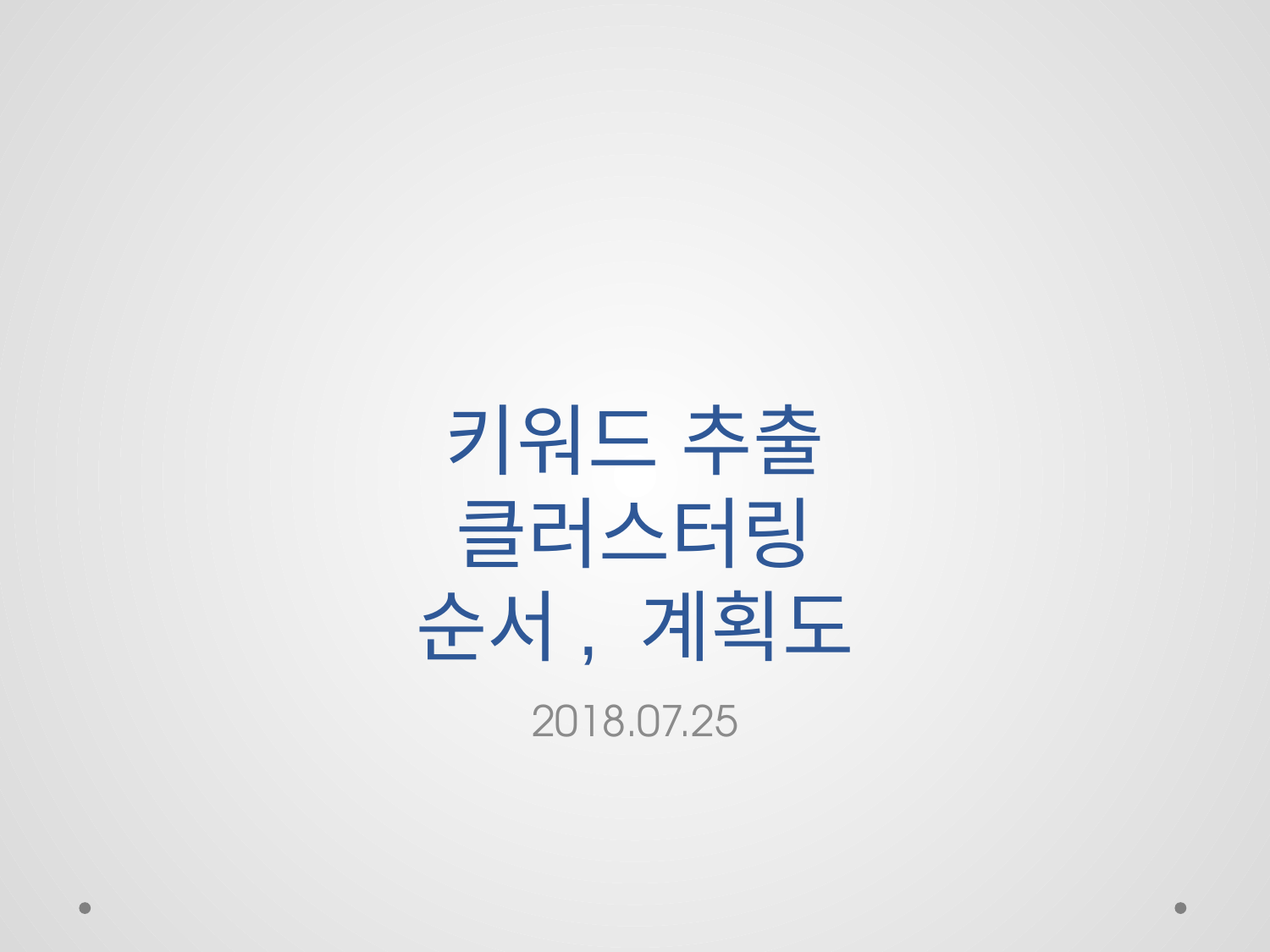

# 키워드 추출 클러스터링 순서, 계획도
2018.07.25